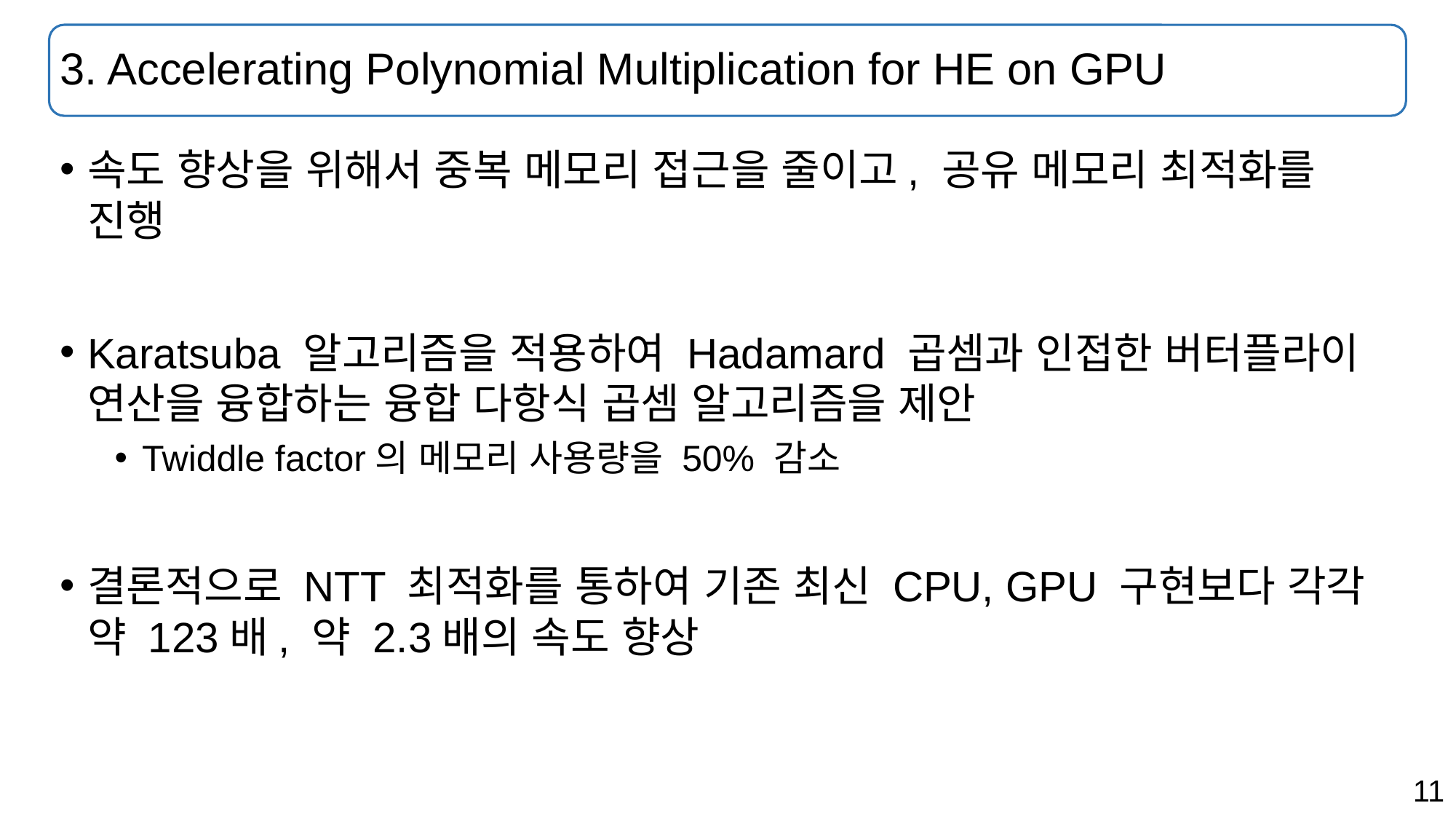

# 3. Accelerating Polynomial Multiplication for HE on GPU
속도 향상을 위해서 중복 메모리 접근을 줄이고, 공유 메모리 최적화를 진행

Karatsuba 알고리즘을 적용하여 Hadamard 곱셈과 인접한 버터플라이 연산을 융합하는 융합 다항식 곱셈 알고리즘을 제안
Twiddle factor의 메모리 사용량을 50% 감소

결론적으로 NTT 최적화를 통하여 기존 최신 CPU, GPU 구현보다 각각 약 123배, 약 2.3배의 속도 향상